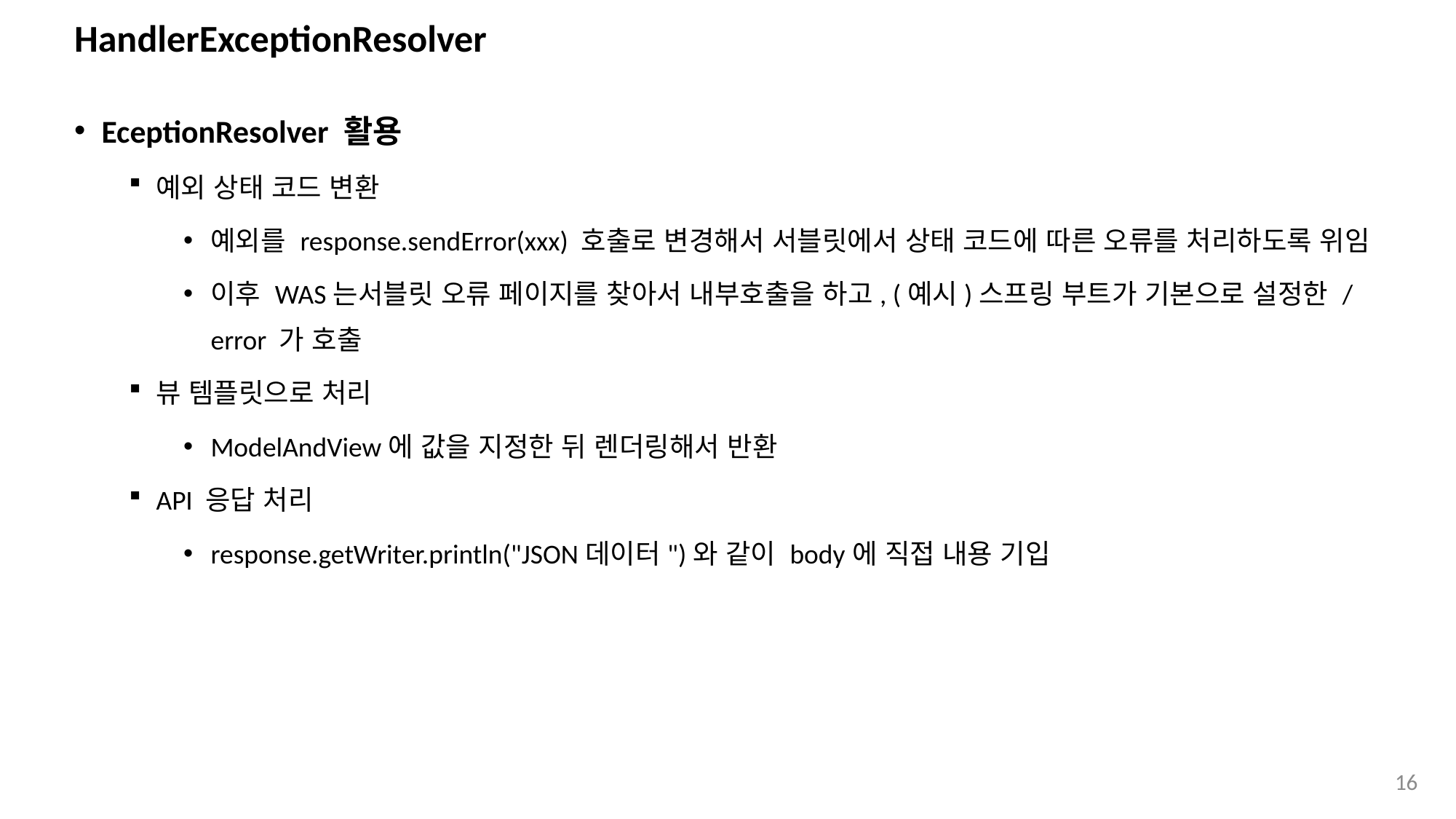

# HandlerExceptionResolver
EceptionResolver 활용
예외 상태 코드 변환
예외를 response.sendError(xxx) 호출로 변경해서 서블릿에서 상태 코드에 따른 오류를 처리하도록 위임
이후 WAS는서블릿 오류 페이지를 찾아서 내부호출을 하고, (예시)스프링 부트가 기본으로 설정한 / error 가 호출
뷰 템플릿으로 처리
ModelAndView에 값을 지정한 뒤 렌더링해서 반환
API 응답 처리
response.getWriter.println("JSON데이터")와 같이 body에 직접 내용 기입

16